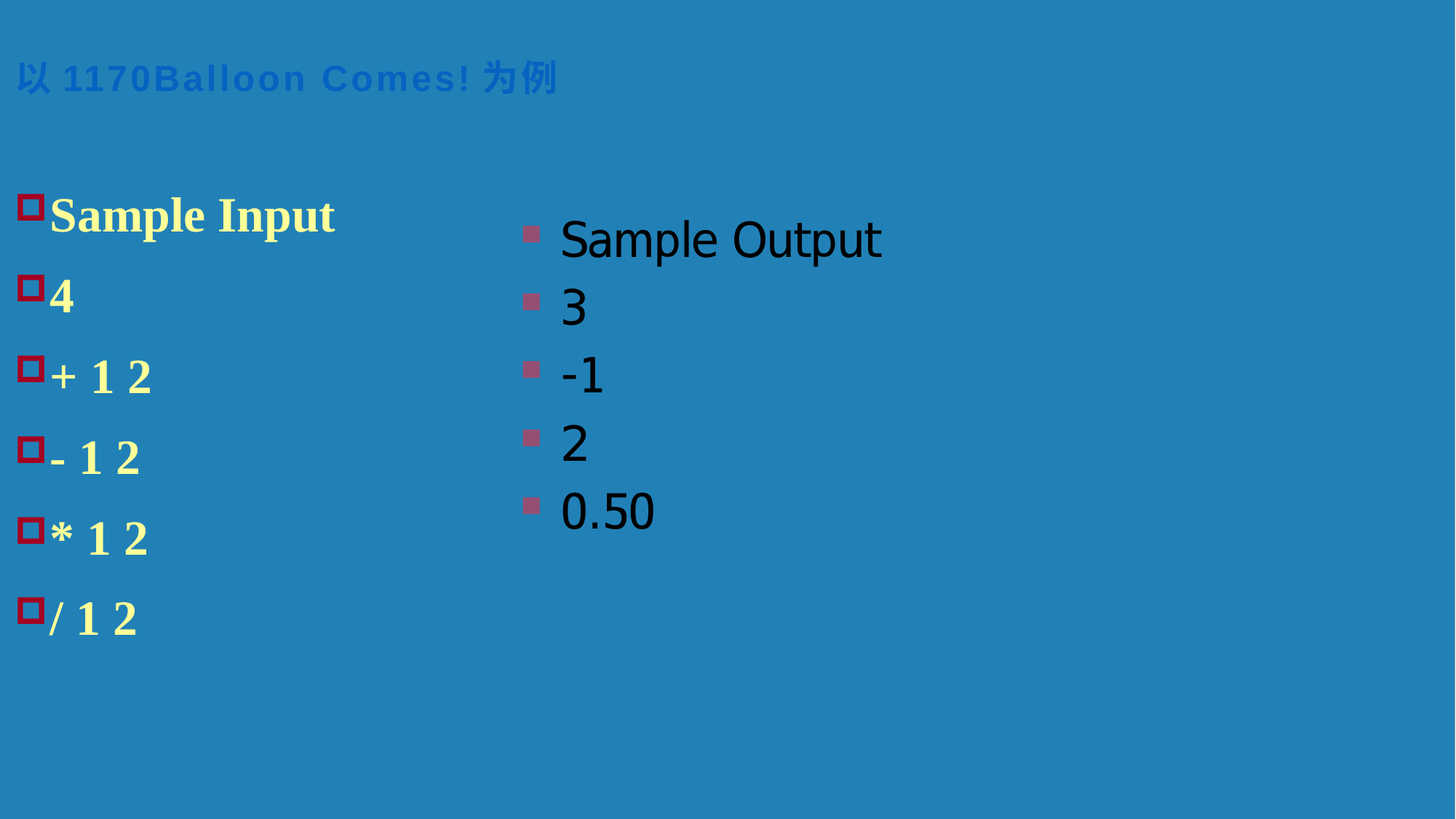

以1170Balloon Comes!为例
Sample Input
4
+ 1 2
- 1 2
* 1 2
/ 1 2
Sample Output
3
-1
2
0.50

114